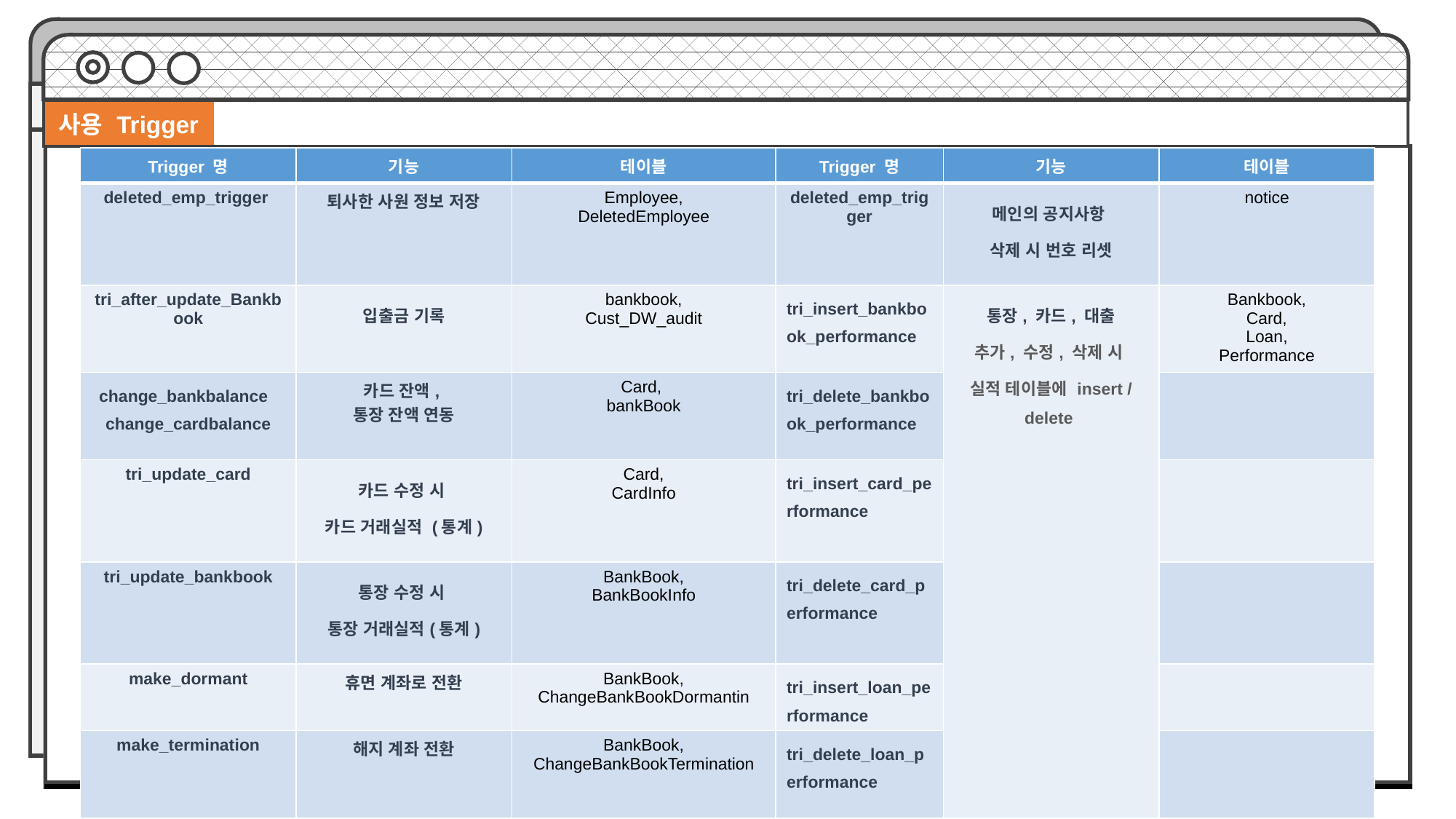

| 사용 Trigger |  |  |  |  |  |  |  |
| --- | --- | --- | --- | --- | --- | --- | --- |

| Trigger 명 | 기능 | 테이블 | Trigger 명 | 기능 | 테이블 |
| --- | --- | --- | --- | --- | --- |
| deleted\_emp\_trigger | 퇴사한 사원 정보 저장 | Employee, DeletedEmployee | deleted\_emp\_trigger | 메인의 공지사항 삭제 시 번호 리셋 | notice |
| tri\_after\_update\_Bankbook | 입출금 기록 | bankbook, Cust\_DW\_audit | tri\_insert\_bankbook\_performance | 통장, 카드, 대출 추가, 수정, 삭제 시 실적 테이블에 insert / delete | Bankbook, Card, Loan, Performance |
| change\_bankbalance change\_cardbalance | 카드 잔액, 통장 잔액 연동 | Card, bankBook | tri\_delete\_bankbook\_performance |  |  |
| tri\_update\_card | 카드 수정 시 카드 거래실적 (통계) | Card, CardInfo | tri\_insert\_card\_performance |  |  |
| tri\_update\_bankbook | 통장 수정 시 통장 거래실적(통계) | BankBook, BankBookInfo | tri\_delete\_card\_performance |  |  |
| make\_dormant | 휴면 계좌로 전환 | BankBook, ChangeBankBookDormantin | tri\_insert\_loan\_performance |  |  |
| make\_termination | 해지 계좌 전환 | BankBook, ChangeBankBookTermination | tri\_delete\_loan\_performance |  |  |